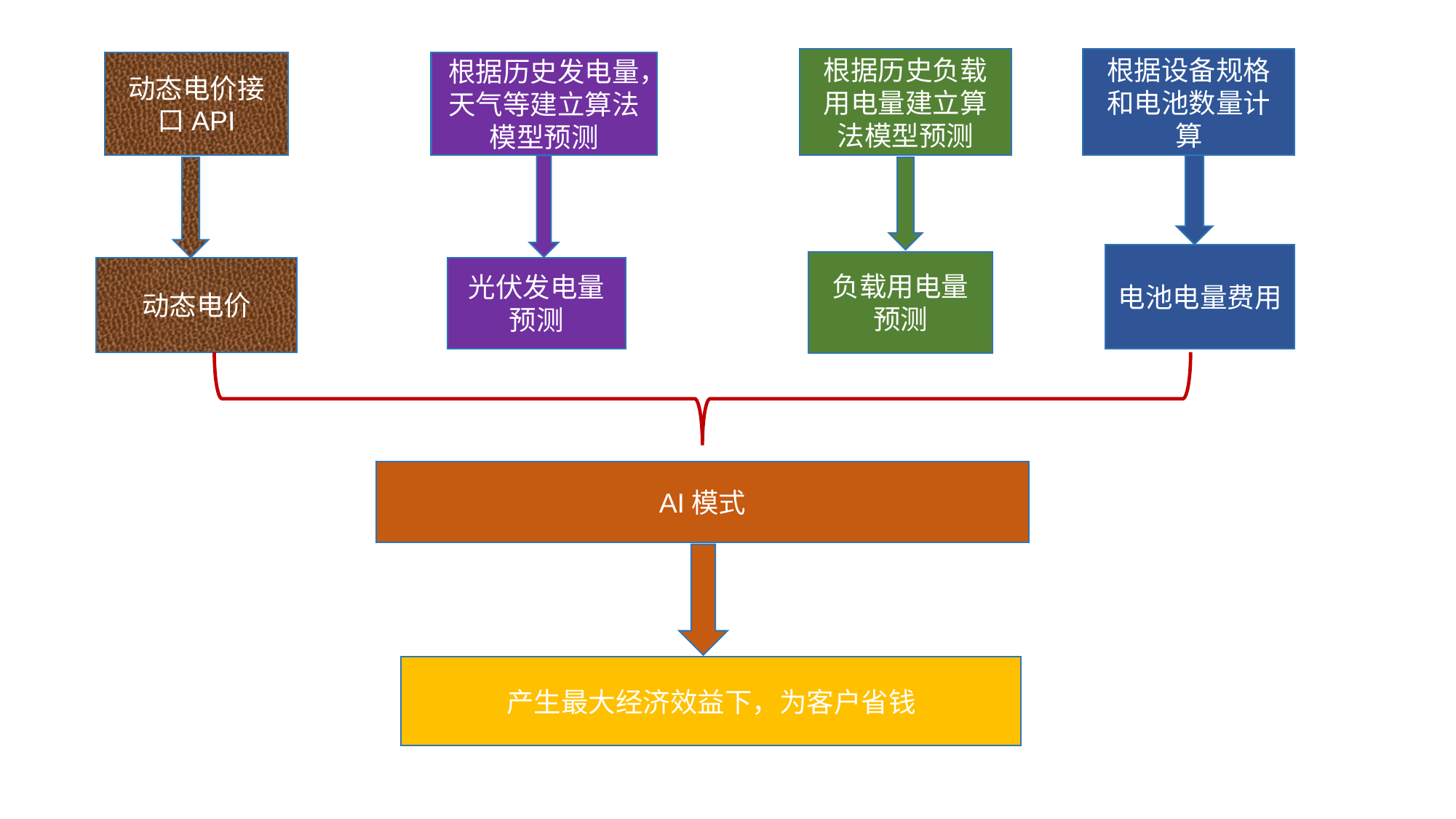

根据历史负载用电量建立算法模型预测
根据设备规格和电池数量计算
动态电价接口API
根据历史发电量，天气等建立算法模型预测

e7d195523061f1c0deeec63e560781cfd59afb0ea006f2a87ABB68BF51EA6619813959095094C18C62A12F549504892A4AAA8C1554C6663626E05CA27F281A14E6983772AFC3FB97135759321DEA3D70CCCB10945EC5A0322096E752803368C2184698845E3CCD6DB7F651295A8E4F3FDC19EA64A2B4A4AC1434B55AAE41CF0BF61B375C23F3039959E085EE760725AA
电池电量费用
负载用电量预测
动态电价
光伏发电量预测
AI模式

产生最大经济效益下，为客户省钱